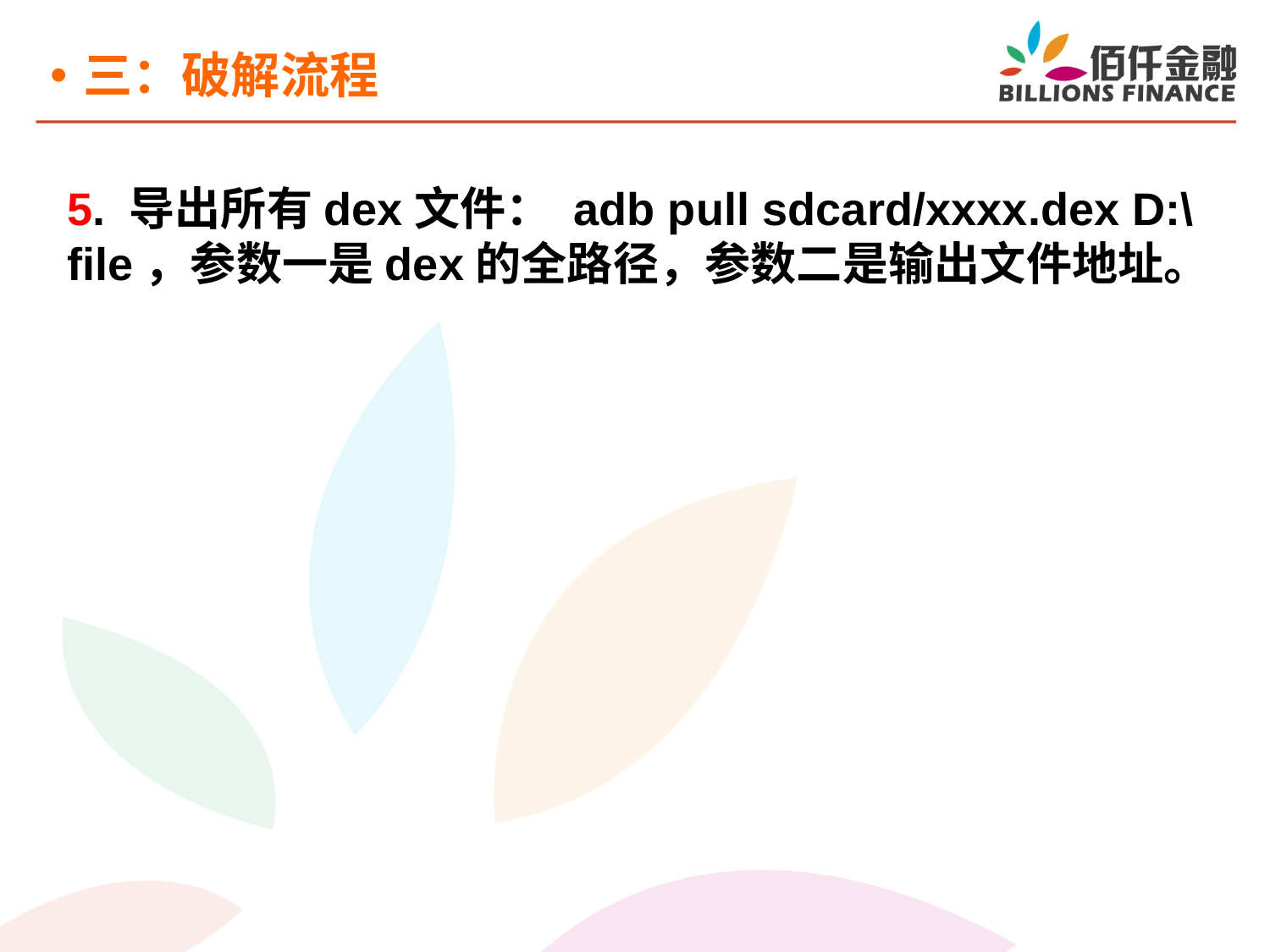

三：破解流程
5. 导出所有dex文件： adb pull sdcard/xxxx.dex D:\file，参数一是dex的全路径，参数二是输出文件地址。